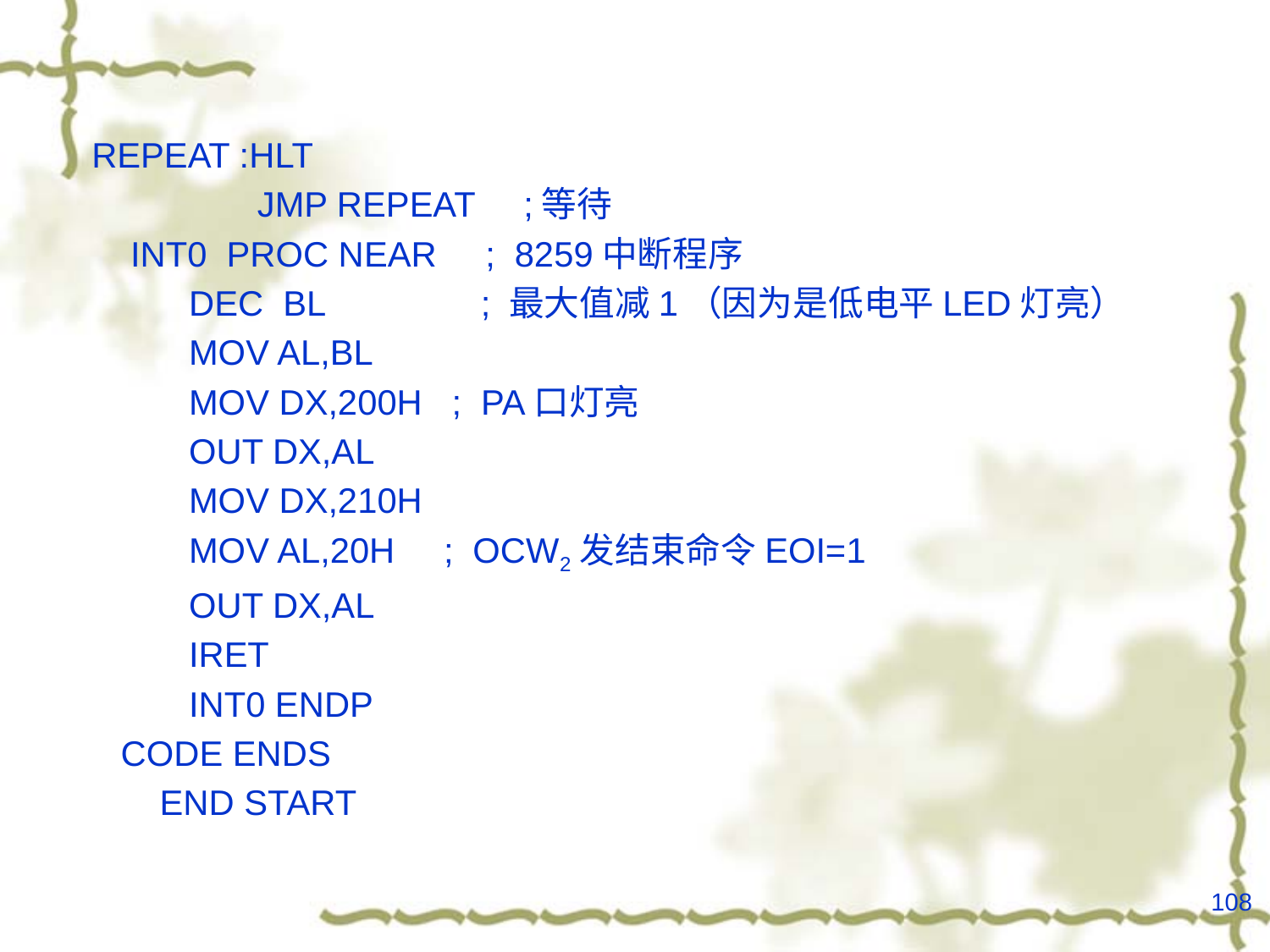

REPEAT :HLT
                 JMP REPEAT     ;等待
    INT0  PROC NEAR     ;  8259中断程序
          DEC  BL                ; 最大值减1（因为是低电平LED灯亮）
          MOV AL,BL
          MOV DX,200H   ;  PA口灯亮
          OUT DX,AL
          MOV DX,210H
          MOV AL,20H     ;  OCW2发结束命令EOI=1
          OUT DX,AL
          IRET
          INT0 ENDP
   CODE ENDS
       END START

108